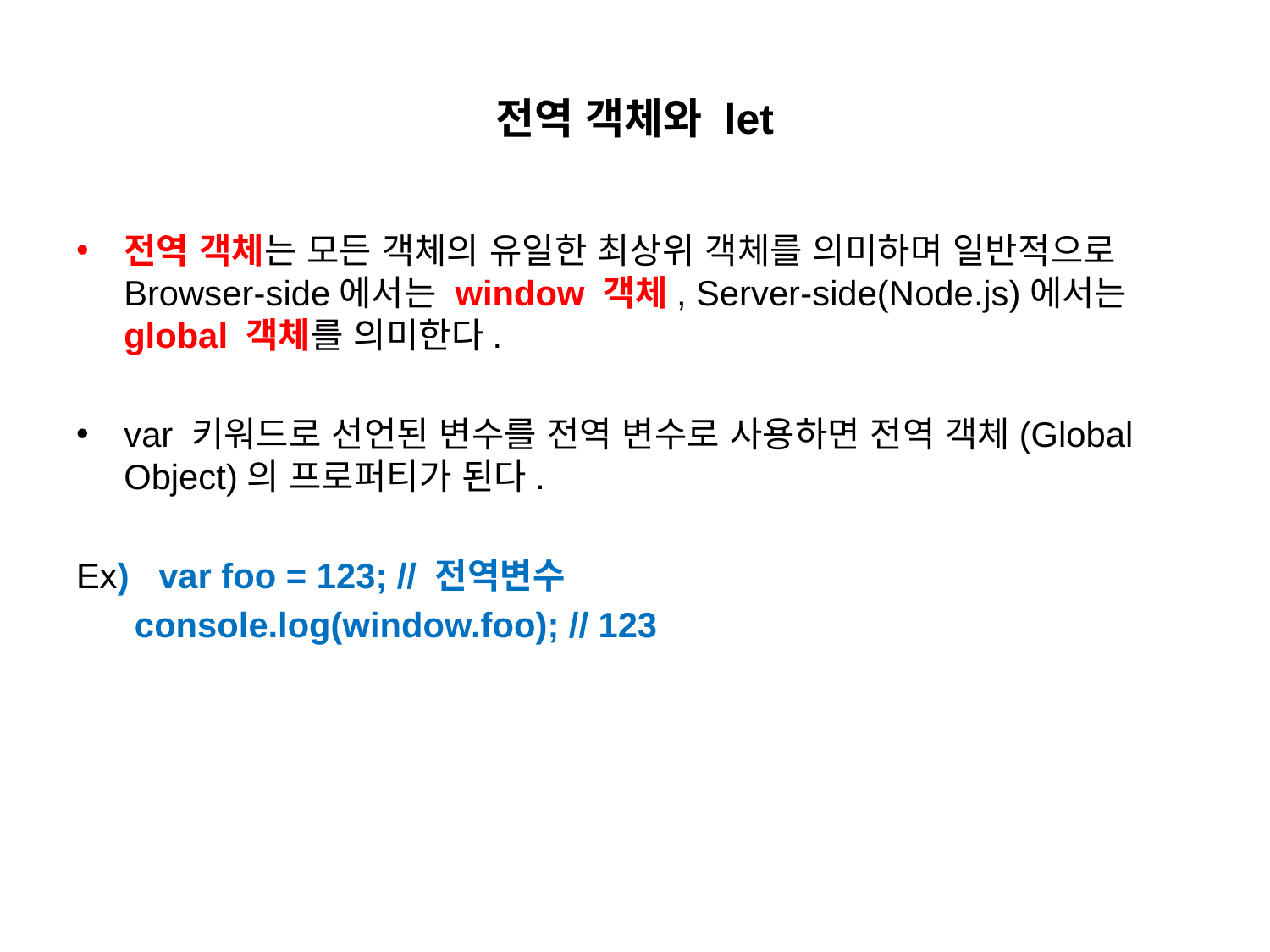

# 전역 객체와 let
전역 객체는 모든 객체의 유일한 최상위 객체를 의미하며 일반적으로 Browser-side에서는 window 객체, Server-side(Node.js)에서는 global 객체를 의미한다.

var 키워드로 선언된 변수를 전역 변수로 사용하면 전역 객체(Global Object)의 프로퍼티가 된다.

Ex)   var foo = 123; // 전역변수
      console.log(window.foo); // 123